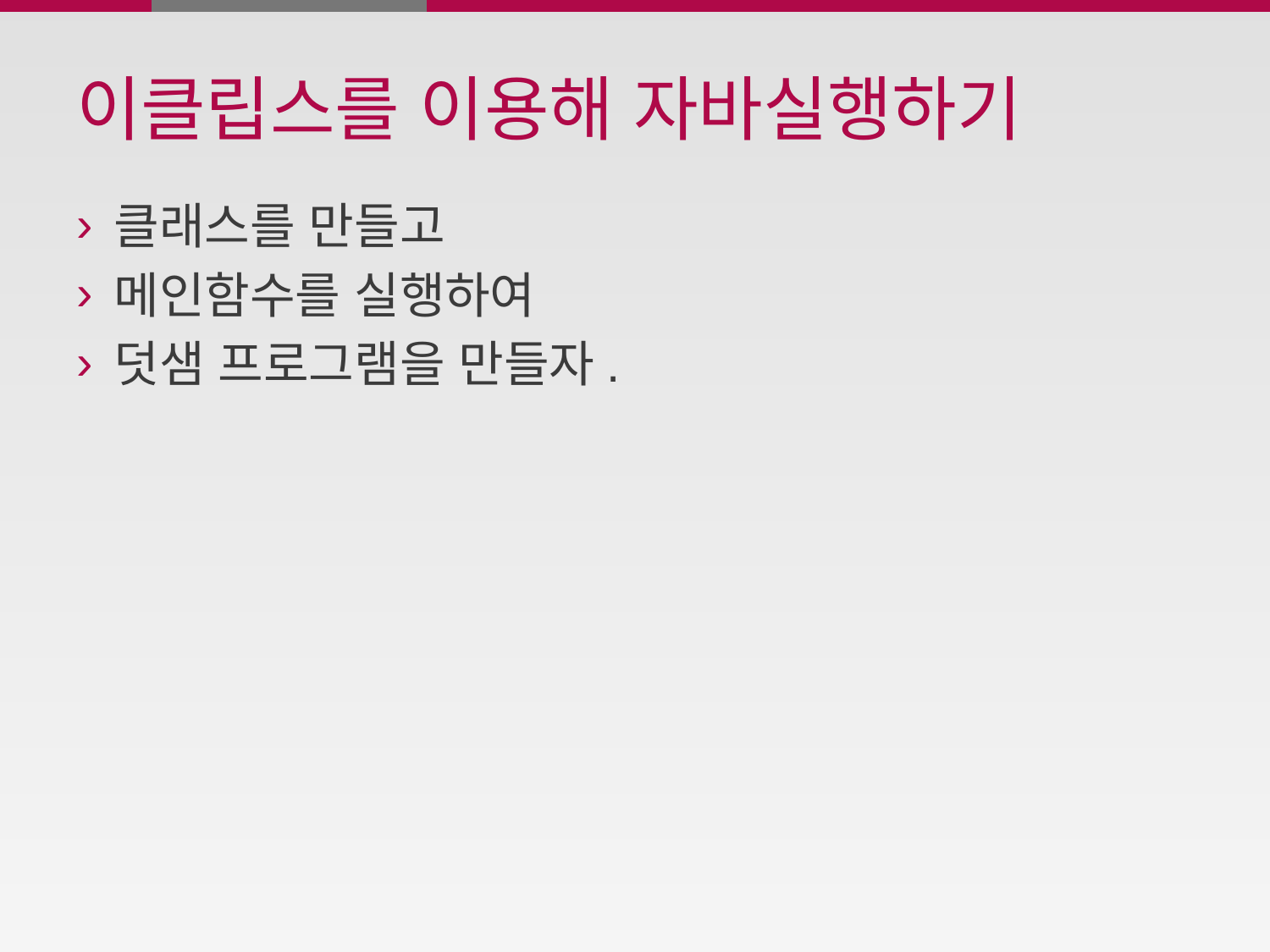

# 이클립스를 이용해 자바실행하기
클래스를 만들고
메인함수를 실행하여
덧샘 프로그램을 만들자.